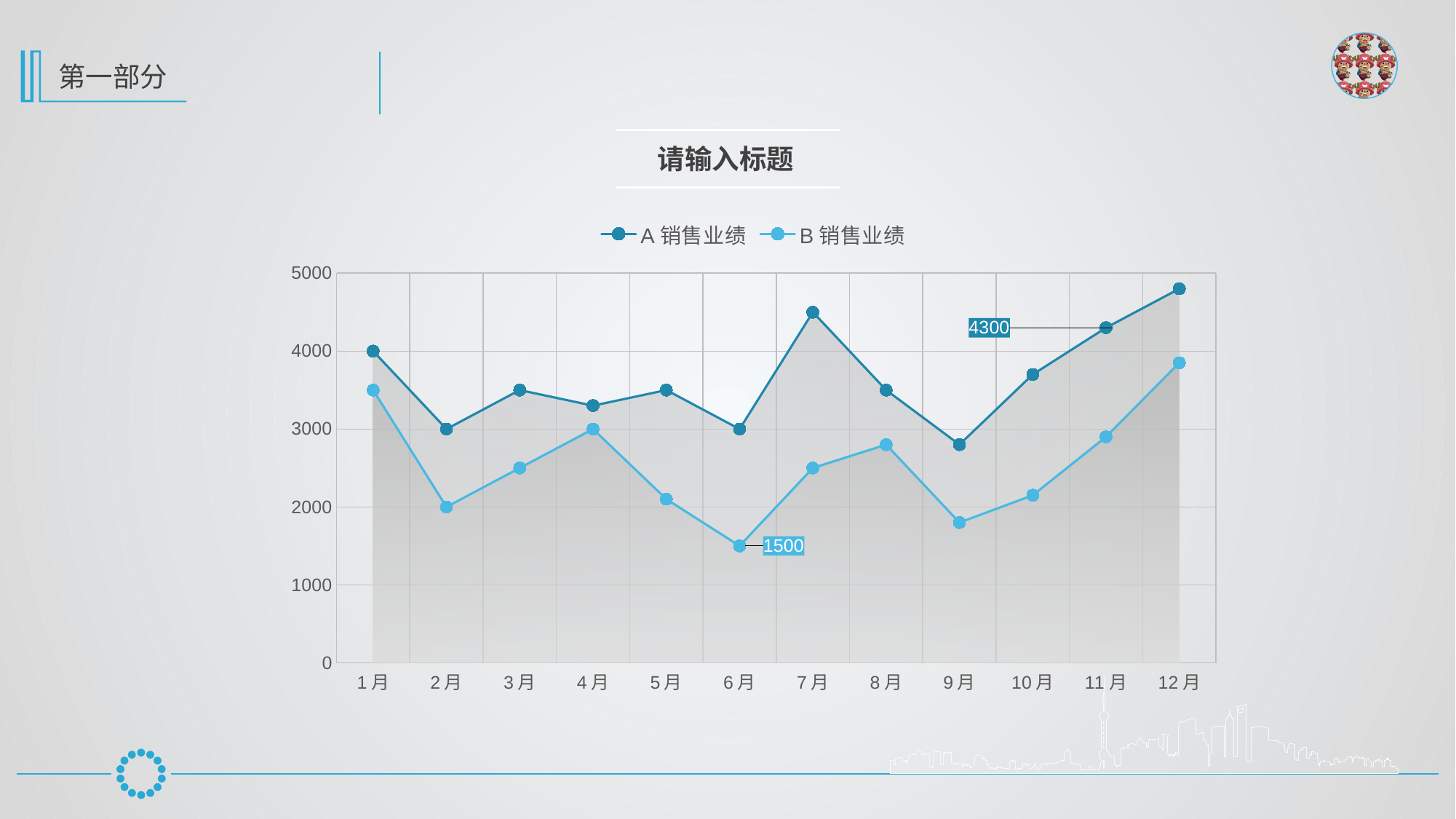

请输入标题

### Chart

| Category | A辅助面积 | B辅助面积 | A销售业绩 | B销售业绩 |
|---|---|---|---|---|
| 1月 | 4000.0 | 3500.0 | 4000.0 | 3500.0 |
| 2月 | 3000.0 | 2000.0 | 3000.0 | 2000.0 |
| 3月 | 3500.0 | 2500.0 | 3500.0 | 2500.0 |
| 4月 | 3300.0 | 3000.0 | 3300.0 | 3000.0 |
| 5月 | 3500.0 | 2100.0 | 3500.0 | 2100.0 |
| 6月 | 3000.0 | 1500.0 | 3000.0 | 1500.0 |
| 7月 | 4500.0 | 2500.0 | 4500.0 | 2500.0 |
| 8月 | 3500.0 | 2800.0 | 3500.0 | 2800.0 |
| 9月 | 2800.0 | 1800.0 | 2800.0 | 1800.0 |
| 10月 | 3700.0 | 2150.0 | 3700.0 | 2150.0 |
| 11月 | 4300.0 | 2900.0 | 4300.0 | 2900.0 |
| 12月 | 4800.0 | 3850.0 | 4800.0 | 3850.0 |
9